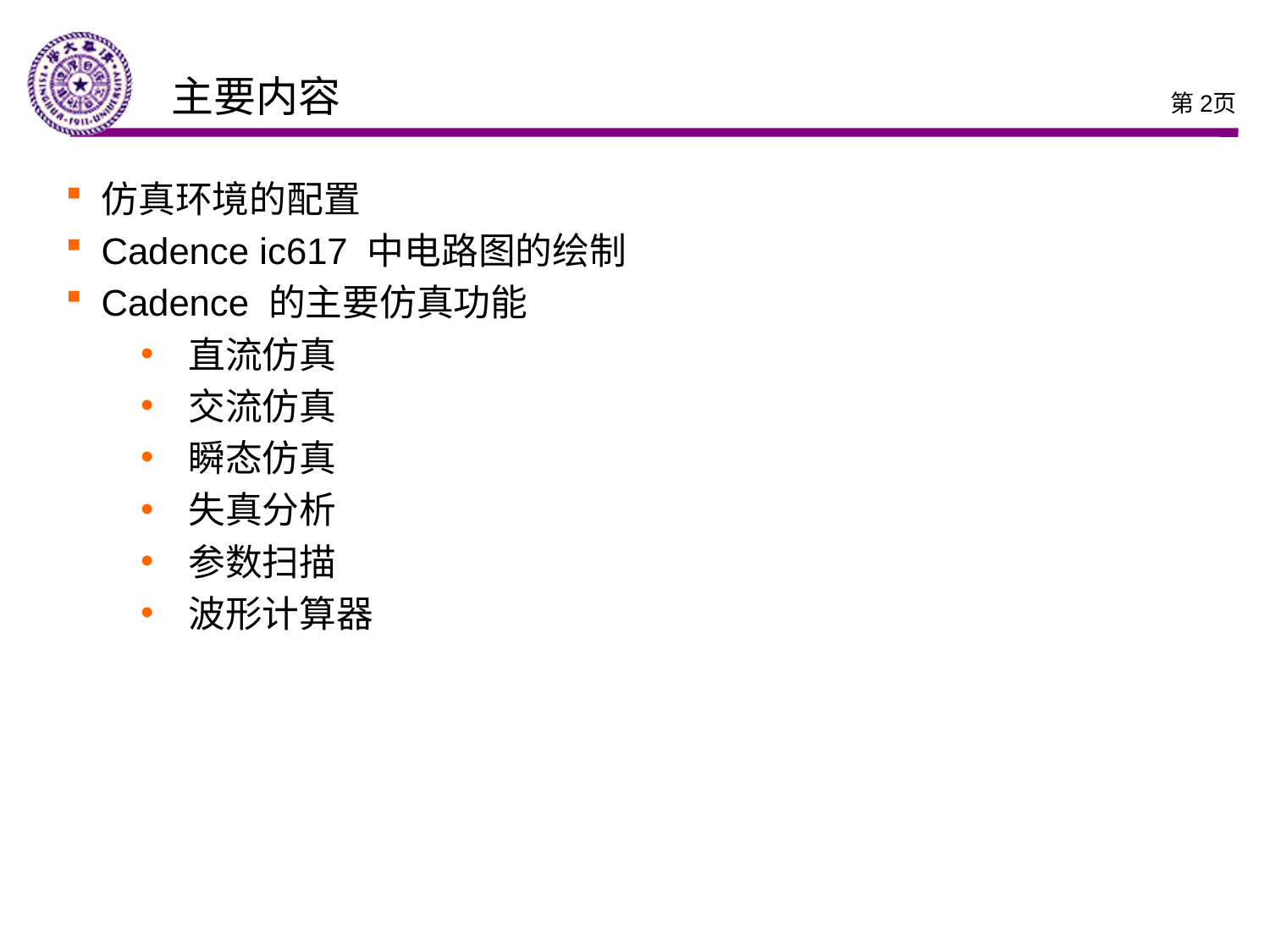

# 主要内容
第2页
仿真环境的配置
Cadence ic617 中电路图的绘制
Cadence 的主要仿真功能
直流仿真
交流仿真
瞬态仿真
失真分析
参数扫描
波形计算器